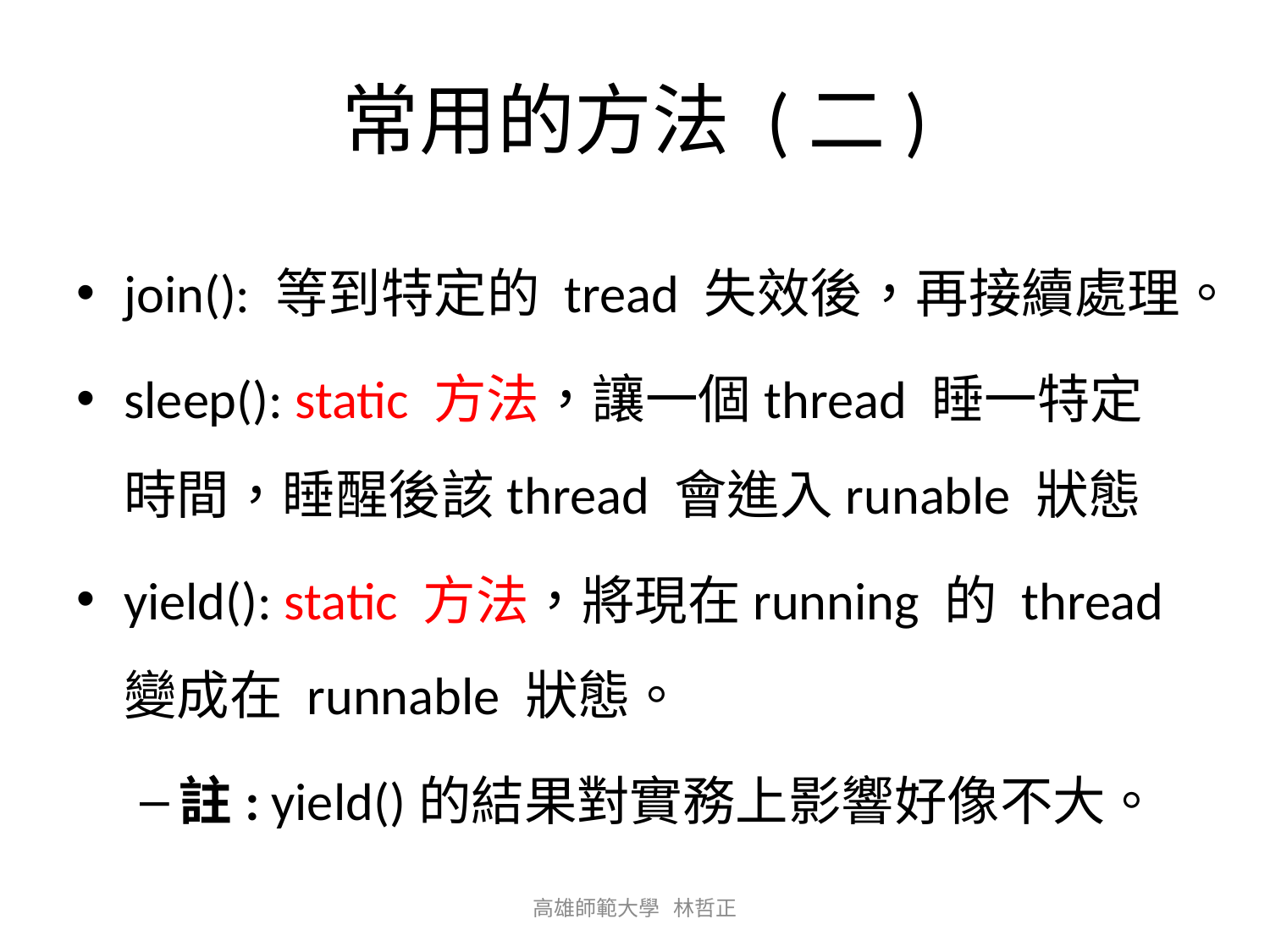

# 常用的方法 (二)
join(): 等到特定的 tread 失效後，再接續處理。
sleep(): static 方法，讓一個thread 睡一特定時間，睡醒後該thread 會進入runable 狀態
yield(): static 方法，將現在running 的 thread 變成在 runnable 狀態。
註: yield()的結果對實務上影響好像不大。

高雄師範大學  林哲正